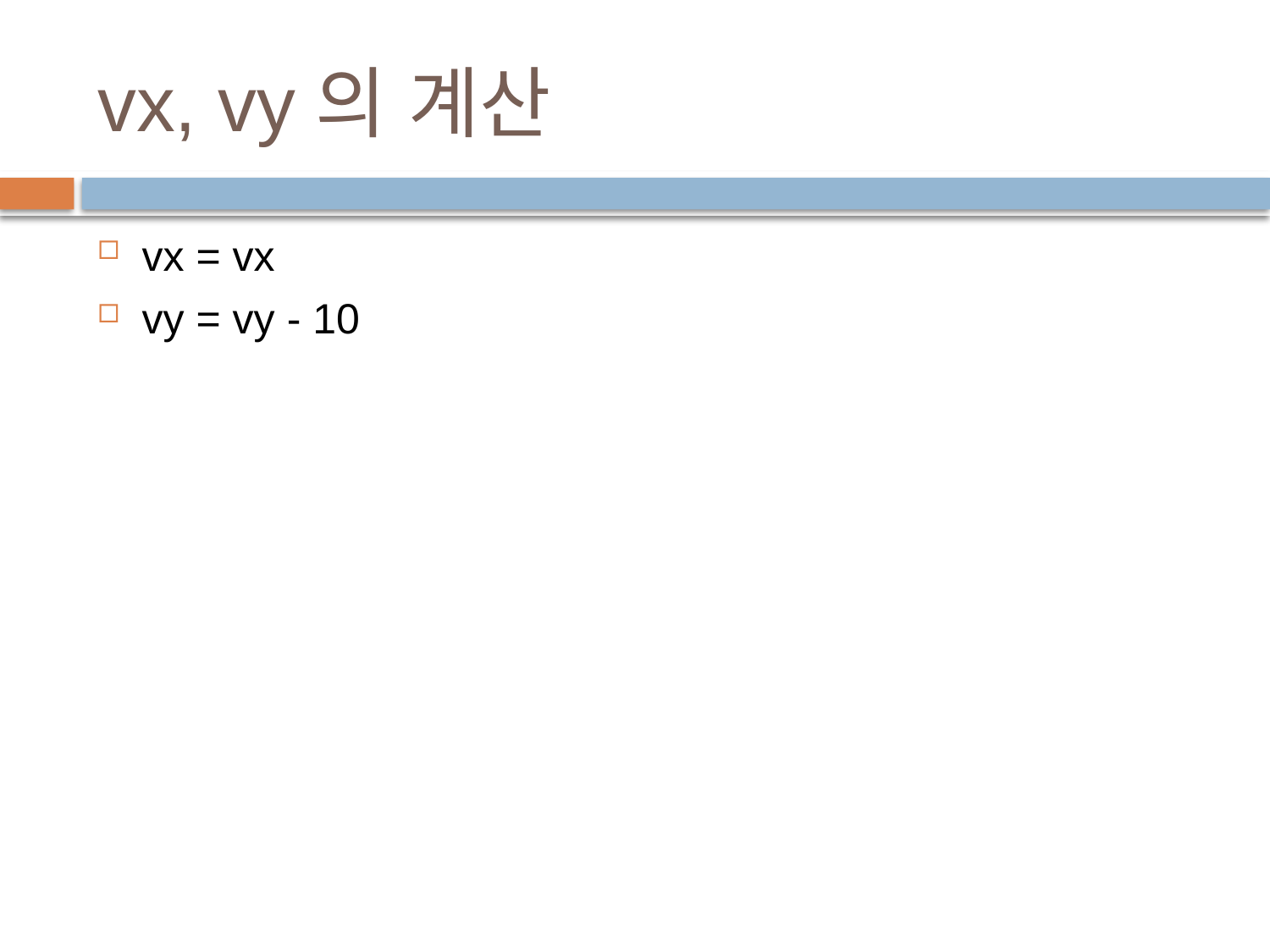

# vx, vy의 계산
vx = vx
vy = vy - 10